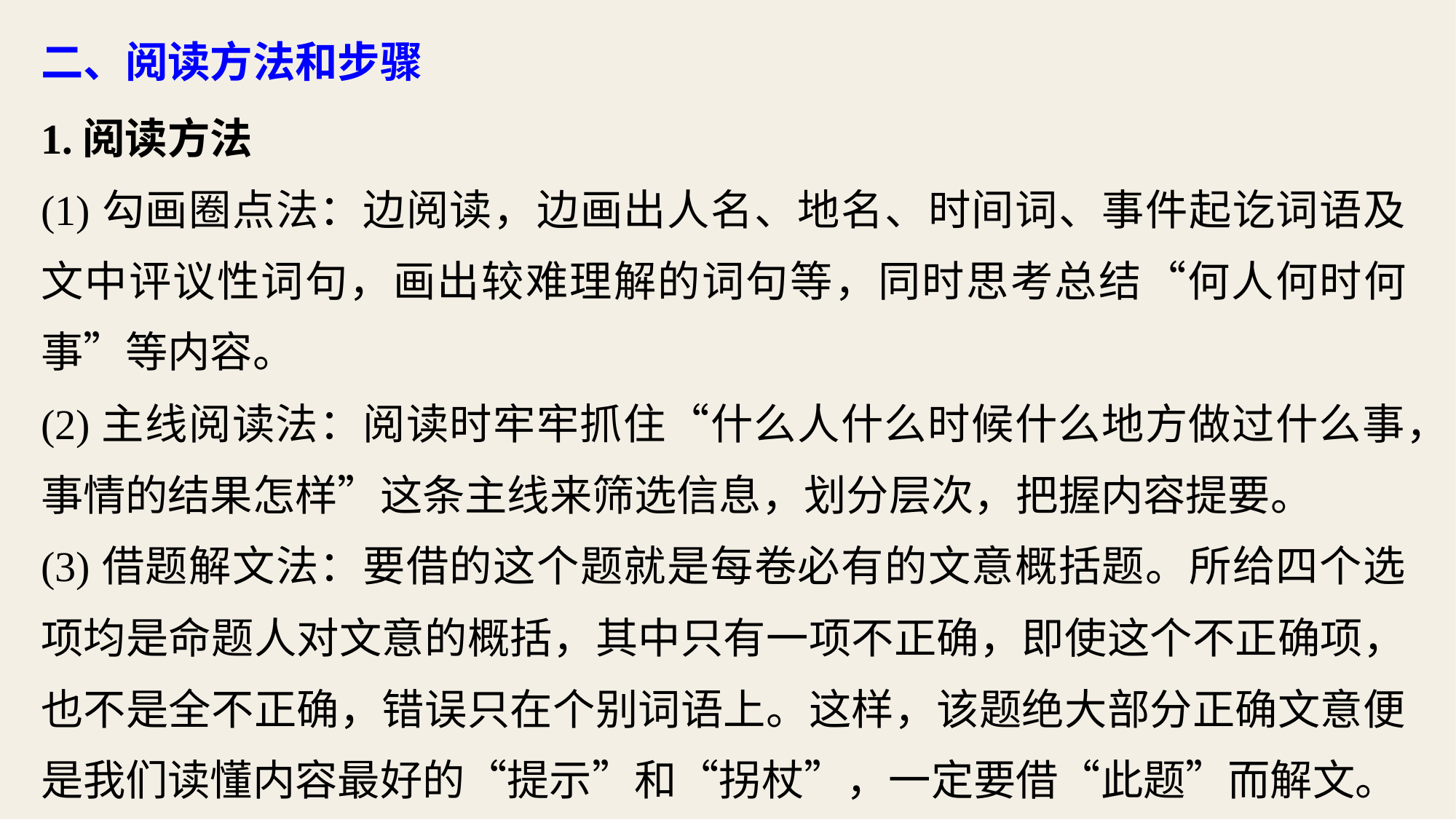

二、阅读方法和步骤
1.阅读方法
(1)勾画圈点法：边阅读，边画出人名、地名、时间词、事件起讫词语及文中评议性词句，画出较难理解的词句等，同时思考总结“何人何时何事”等内容。
(2)主线阅读法：阅读时牢牢抓住“什么人什么时候什么地方做过什么事，事情的结果怎样”这条主线来筛选信息，划分层次，把握内容提要。
(3)借题解文法：要借的这个题就是每卷必有的文意概括题。所给四个选项均是命题人对文意的概括，其中只有一项不正确，即使这个不正确项，也不是全不正确，错误只在个别词语上。这样，该题绝大部分正确文意便是我们读懂内容最好的“提示”和“拐杖”，一定要借“此题”而解文。